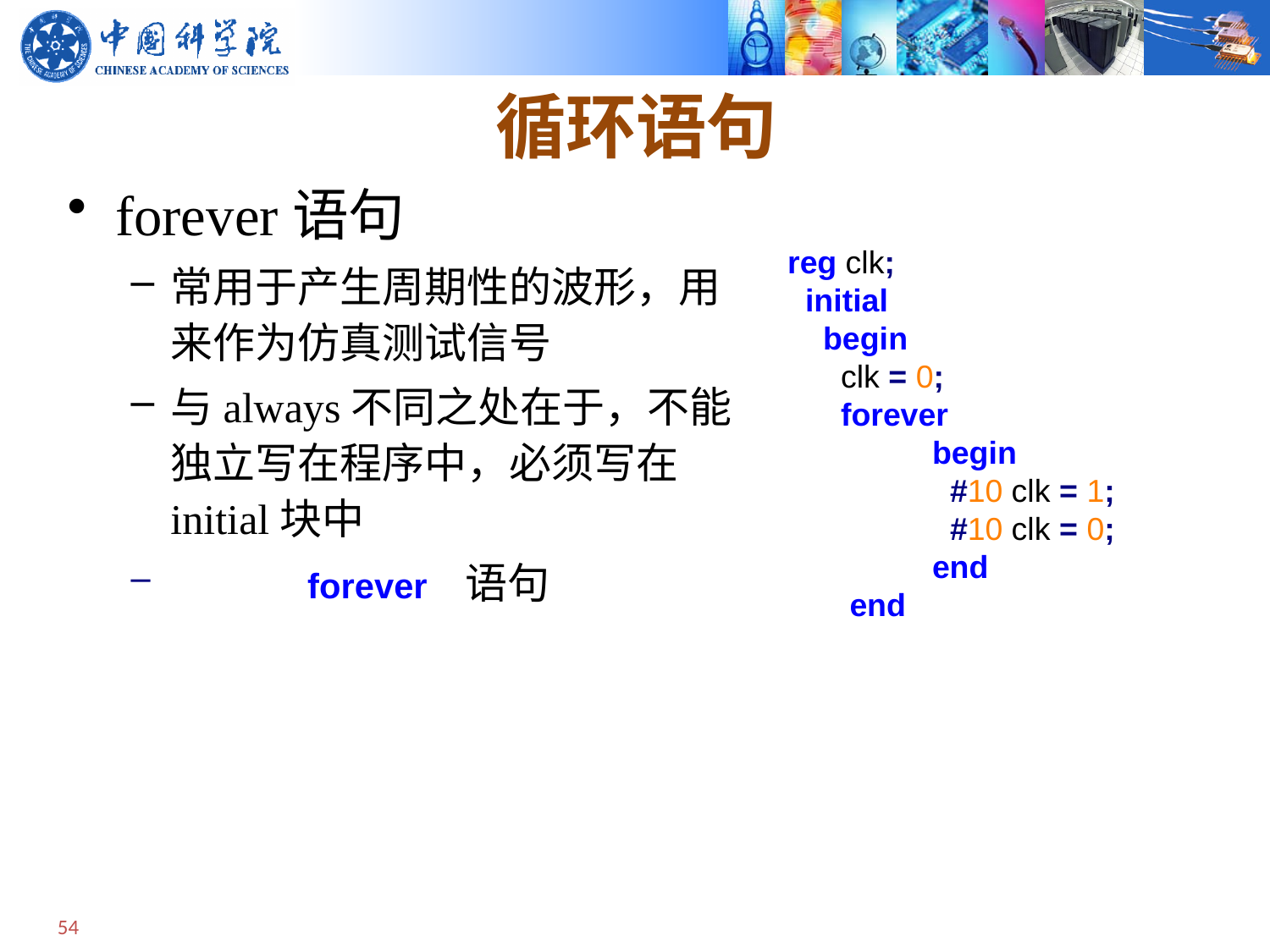

# 循环语句
forever语句
常用于产生周期性的波形，用来作为仿真测试信号
与always不同之处在于，不能独立写在程序中，必须写在initial块中
	 forever   语句

reg clk;
  initial
    begin
      clk = 0;
      forever
      	  begin
	    #10 clk = 1;
	    #10 clk = 0;
	  end
       end